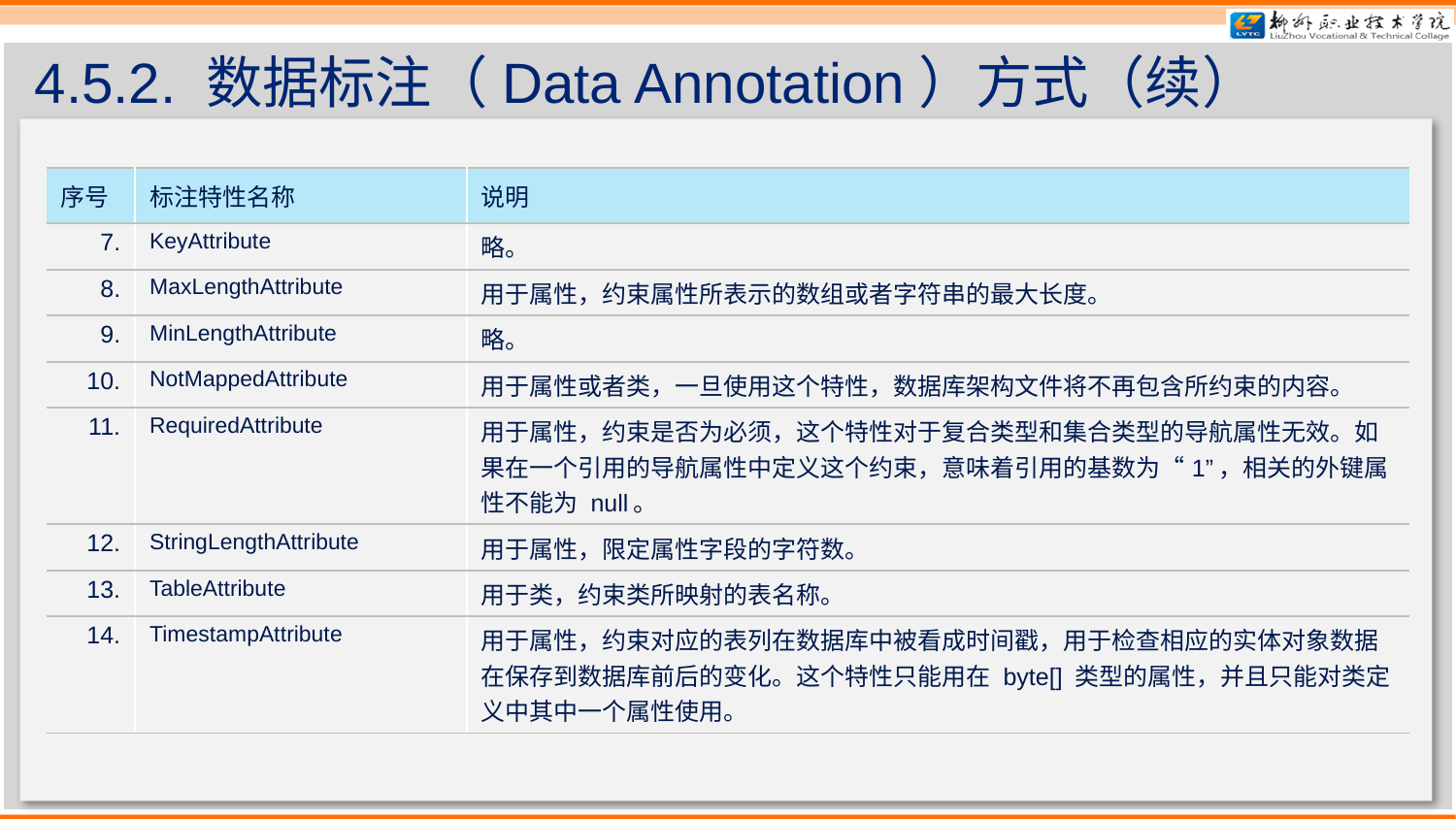

# 4.5.2. 数据标注（Data Annotation）方式（续）
| 序号 | 标注特性名称 | 说明 |
| --- | --- | --- |
| 7. | KeyAttribute | 略。 |
| 8. | MaxLengthAttribute | 用于属性，约束属性所表示的数组或者字符串的最大长度。 |
| 9. | MinLengthAttribute | 略。 |
| 10. | NotMappedAttribute | 用于属性或者类，一旦使用这个特性，数据库架构文件将不再包含所约束的内容。 |
| 11. | RequiredAttribute | 用于属性，约束是否为必须，这个特性对于复合类型和集合类型的导航属性无效。如果在一个引用的导航属性中定义这个约束，意味着引用的基数为“1”，相关的外键属性不能为 null。 |
| 12. | StringLengthAttribute | 用于属性，限定属性字段的字符数。 |
| 13. | TableAttribute | 用于类，约束类所映射的表名称。 |
| 14. | TimestampAttribute | 用于属性，约束对应的表列在数据库中被看成时间戳，用于检查相应的实体对象数据在保存到数据库前后的变化。这个特性只能用在 byte[] 类型的属性，并且只能对类定义中其中一个属性使用。 |